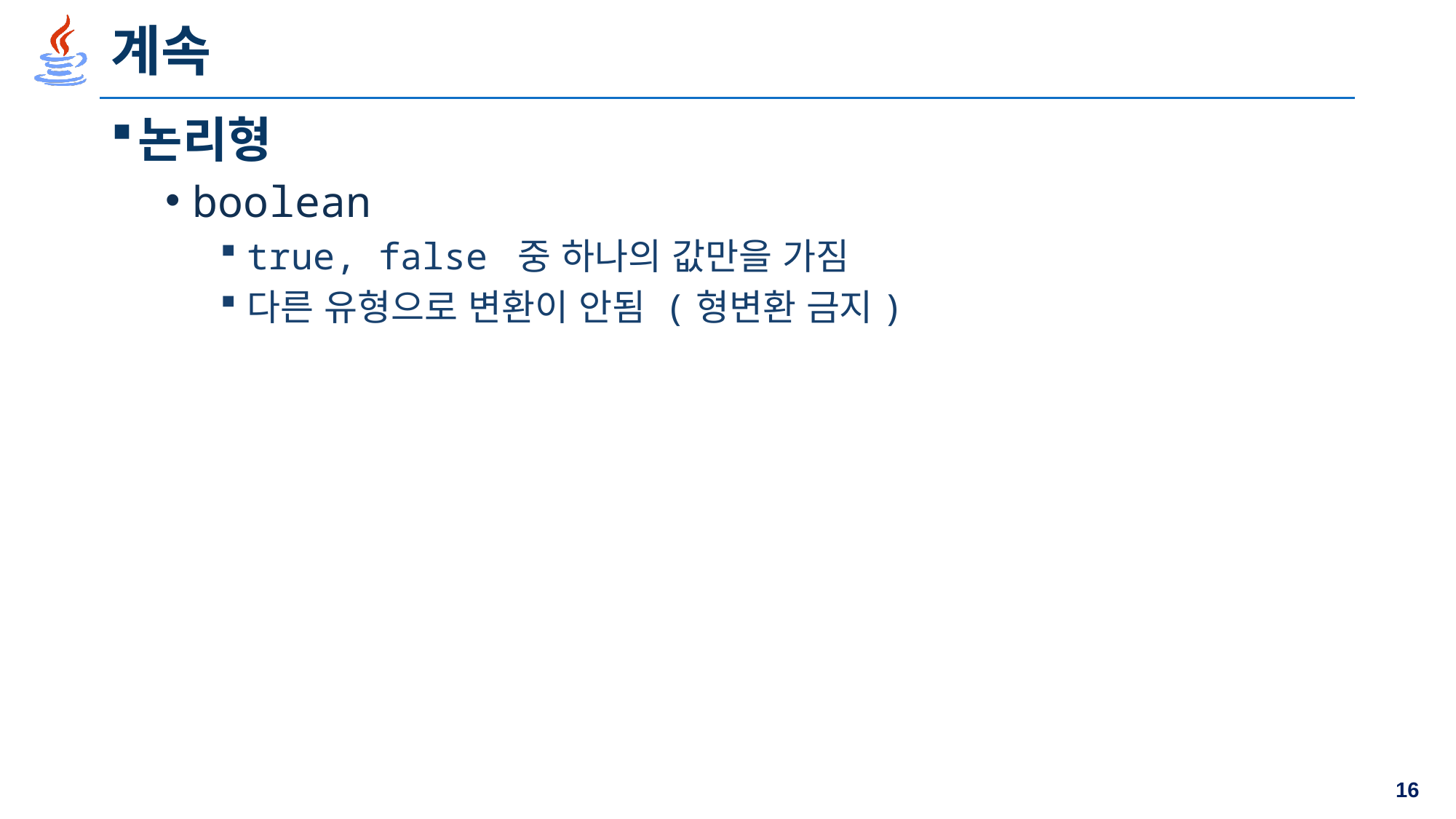

# 계속
논리형
boolean
true, false 중 하나의 값만을 가짐
다른 유형으로 변환이 안됨 (형변환 금지)

16